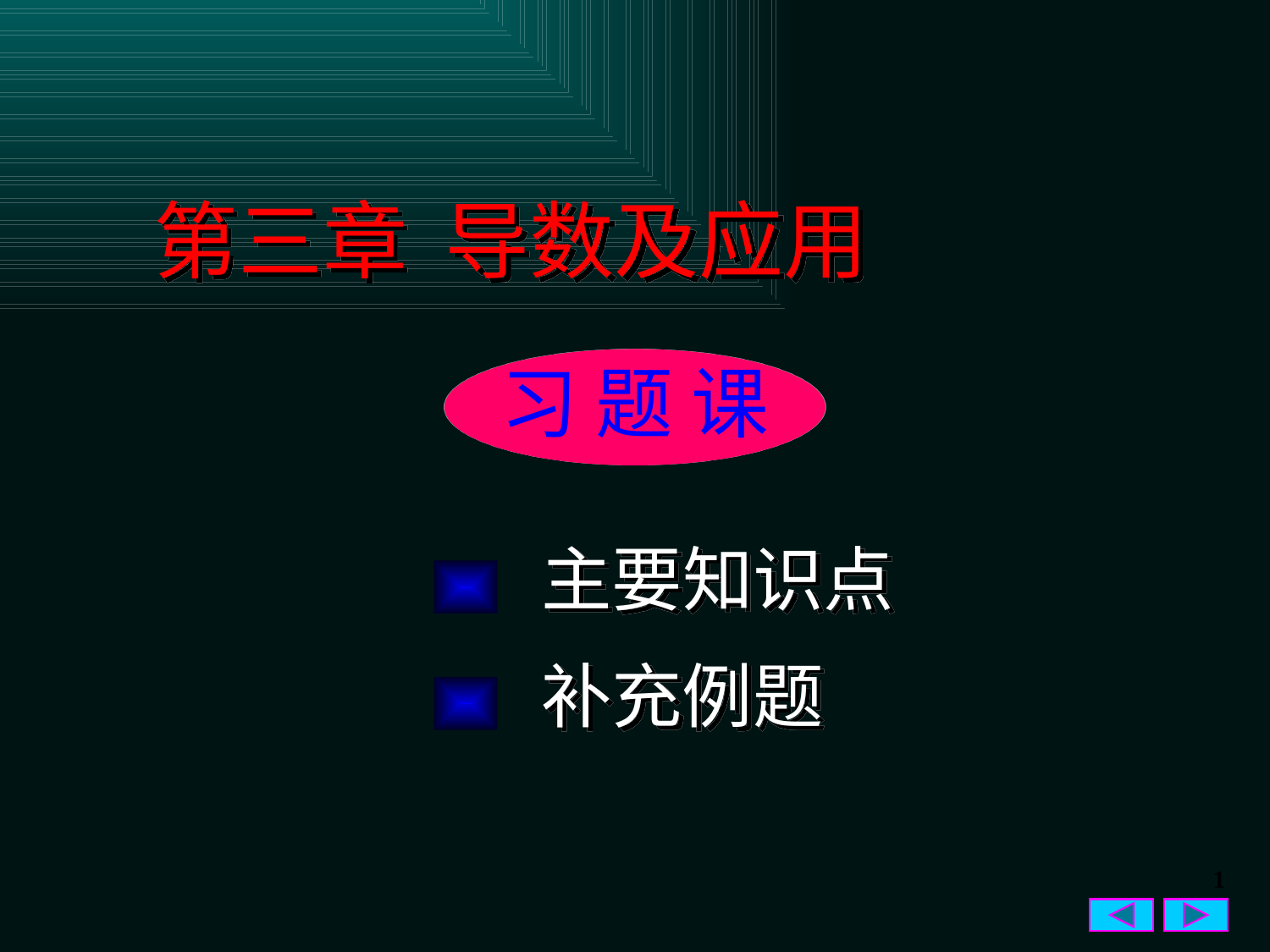

第三章  导数及应用
习 题 课

主要知识点

补充例题

1